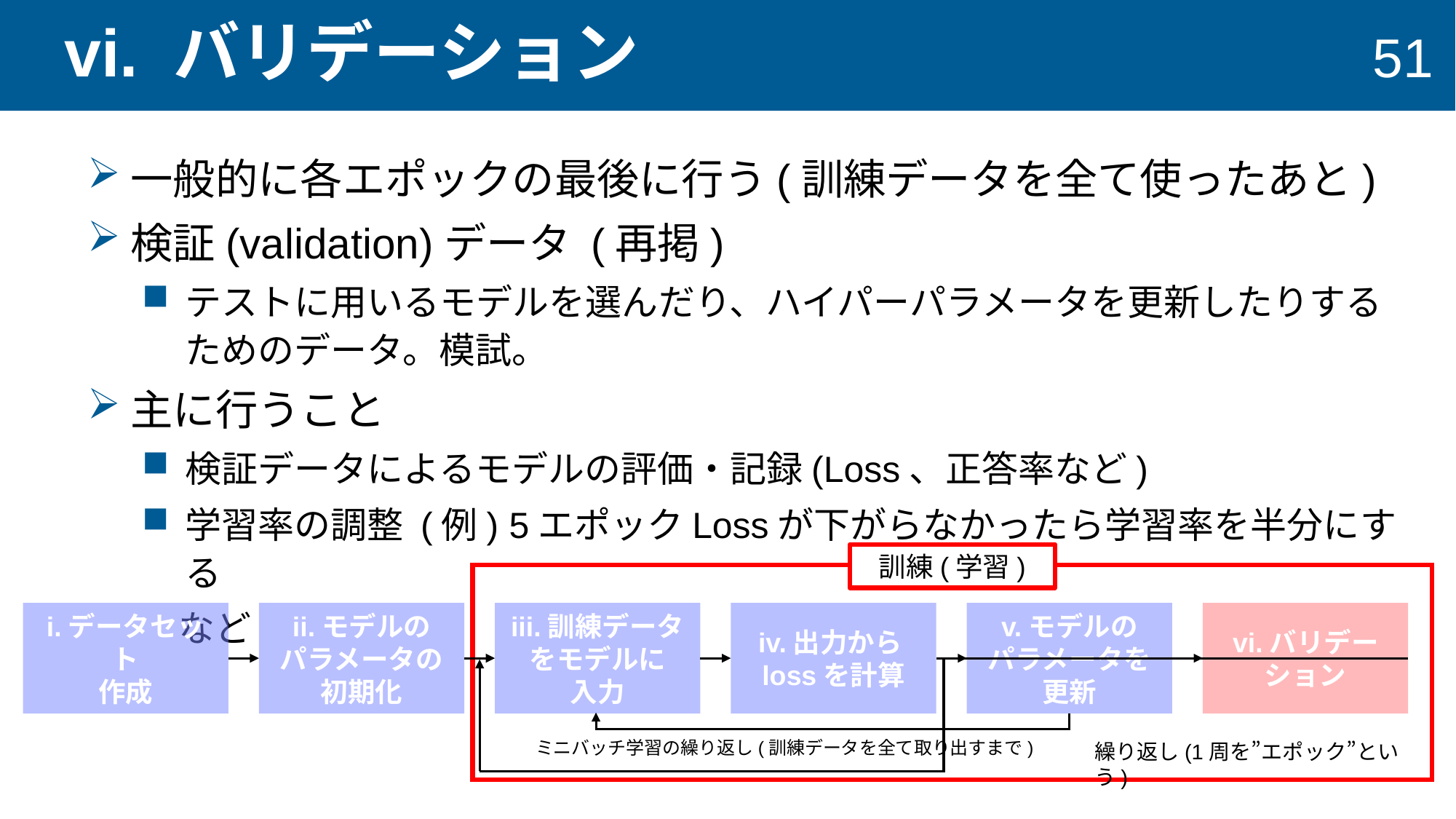

# vi. バリデーション
51
一般的に各エポックの最後に行う(訓練データを全て使ったあと)
検証(validation)データ (再掲)
テストに用いるモデルを選んだり、ハイパーパラメータを更新したりするためのデータ。模試。
主に行うこと
検証データによるモデルの評価・記録(Loss、正答率など)
学習率の調整 (例) 5エポックLossが下がらなかったら学習率を半分にする
　など
訓練(学習)

vi.バリデーション
iv.出力からlossを計算
v.モデルの
パラメータを更新
i.データセット
作成
ii.モデルの
パラメータの
初期化
iii.訓練データ
をモデルに
入力
繰り返し(1周を”エポック”という)
ミニバッチ学習の繰り返し(訓練データを全て取り出すまで)